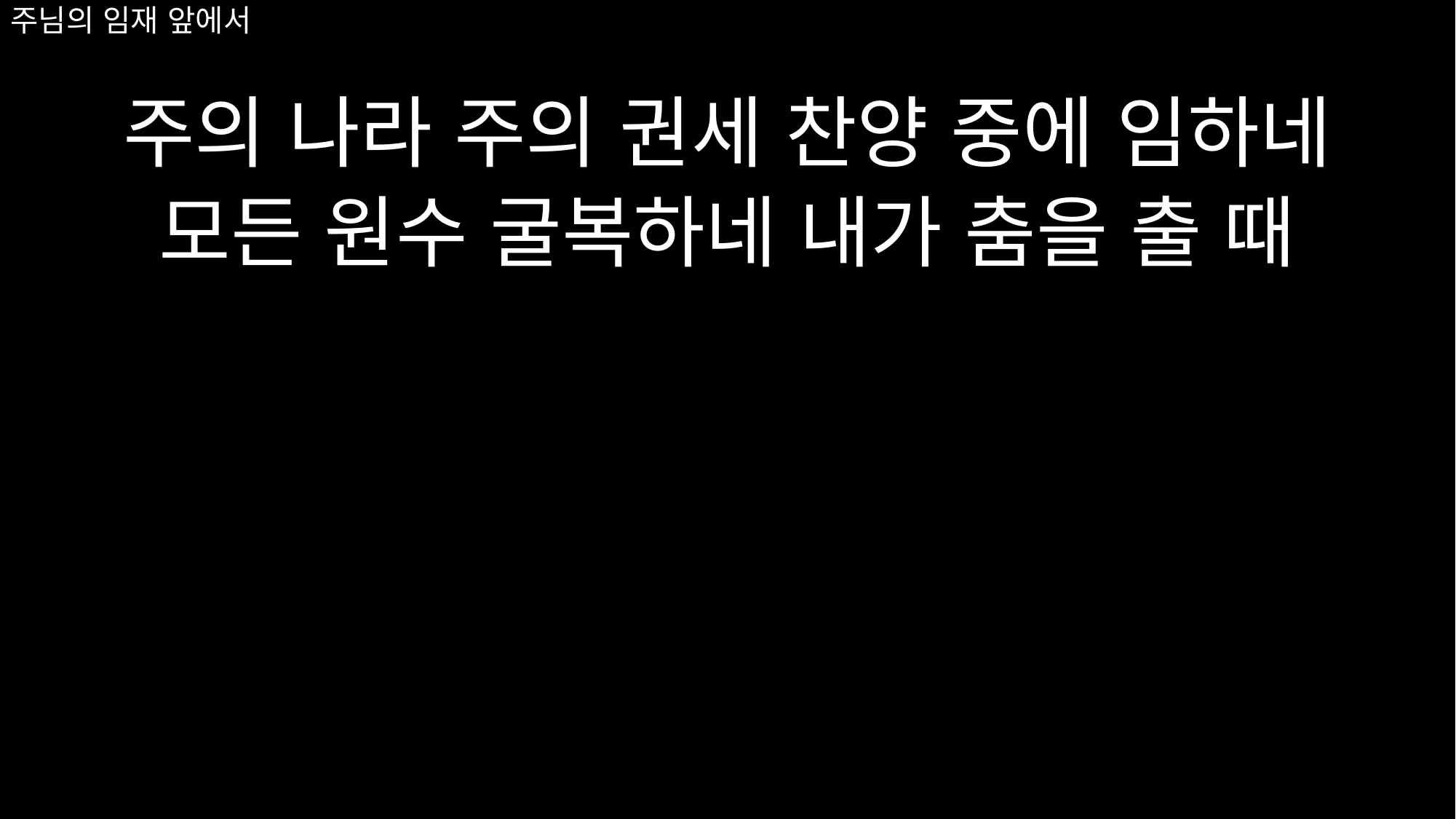

# 주님의 임재 앞에서
주의 나라 주의 권세 찬양 중에 임하네
모든 원수 굴복하네 내가 춤을 출 때